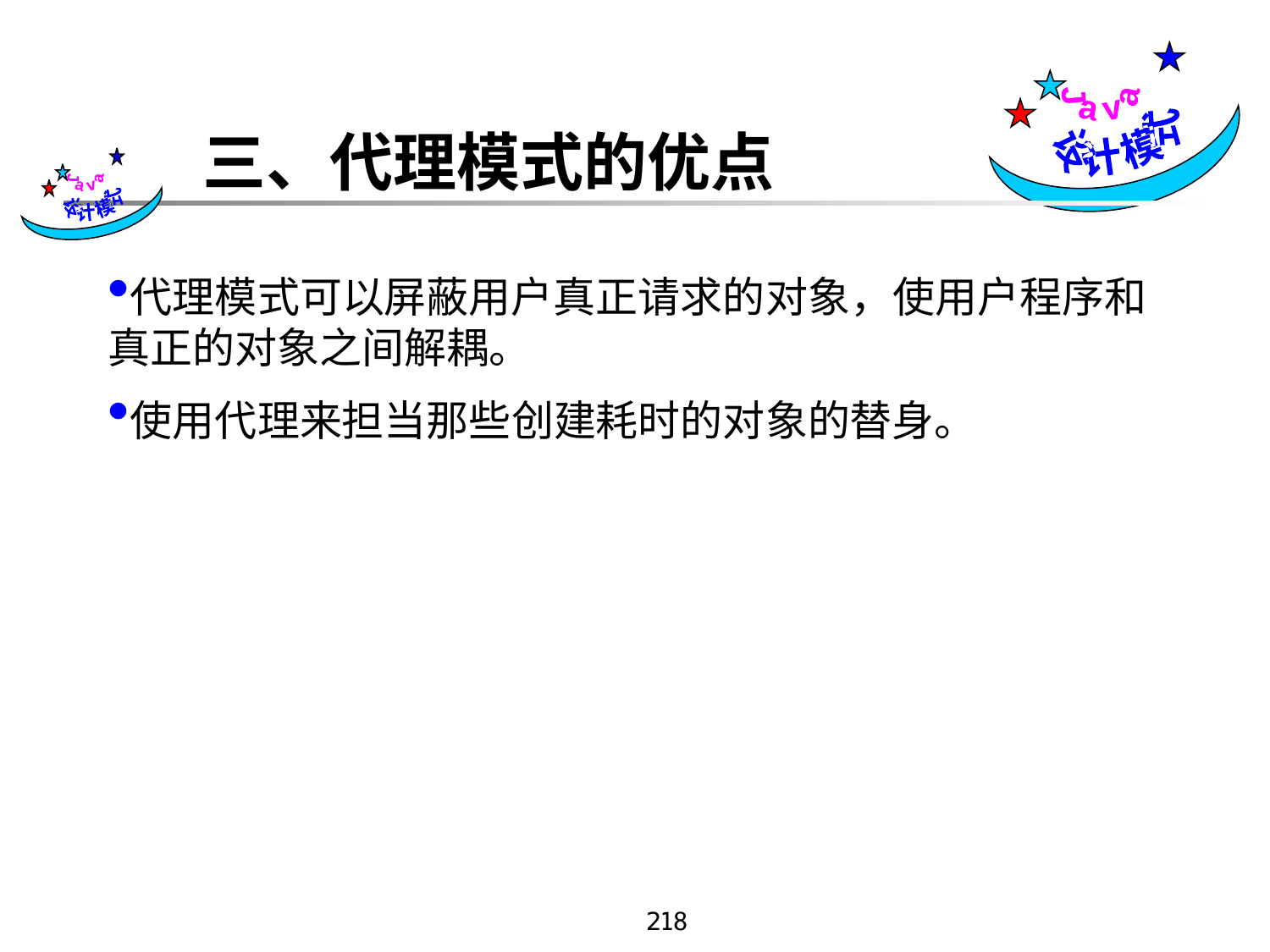

Java
设计模式

三、代理模式的优点

  Java
设计模式

代理模式可以屏蔽用户真正请求的对象，使用户程序和真正的对象之间解耦。
使用代理来担当那些创建耗时的对象的替身。

218